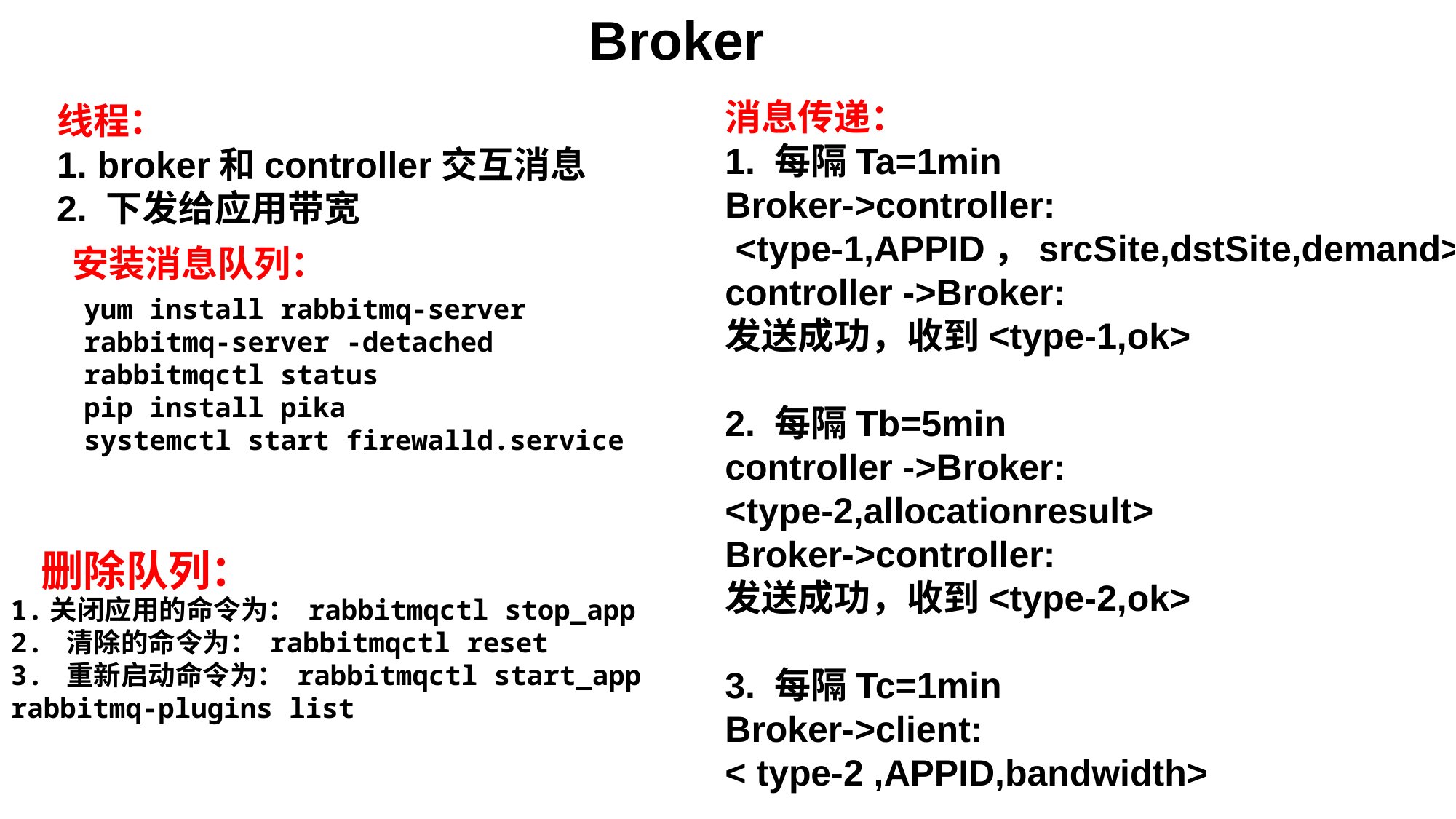

Broker
消息传递：
1. 每隔Ta=1min
Broker->controller:
 <type-1,APPID，srcSite,dstSite,demand>
controller ->Broker:
发送成功，收到<type-1,ok>

2. 每隔Tb=5min
controller ->Broker:
<type-2,allocationresult>
Broker->controller:
发送成功，收到<type-2,ok>

3. 每隔Tc=1min
Broker->client:
< type-2 ,APPID,bandwidth>

线程：
1. broker和controller交互消息
2. 下发给应用带宽
安装消息队列：
yum install rabbitmq-server
rabbitmq-server -detached
rabbitmqctl status
pip install pika
systemctl start firewalld.service

删除队列：
1.关闭应用的命令为： rabbitmqctl stop_app
2. 清除的命令为： rabbitmqctl reset
3. 重新启动命令为： rabbitmqctl start_app
rabbitmq-plugins list